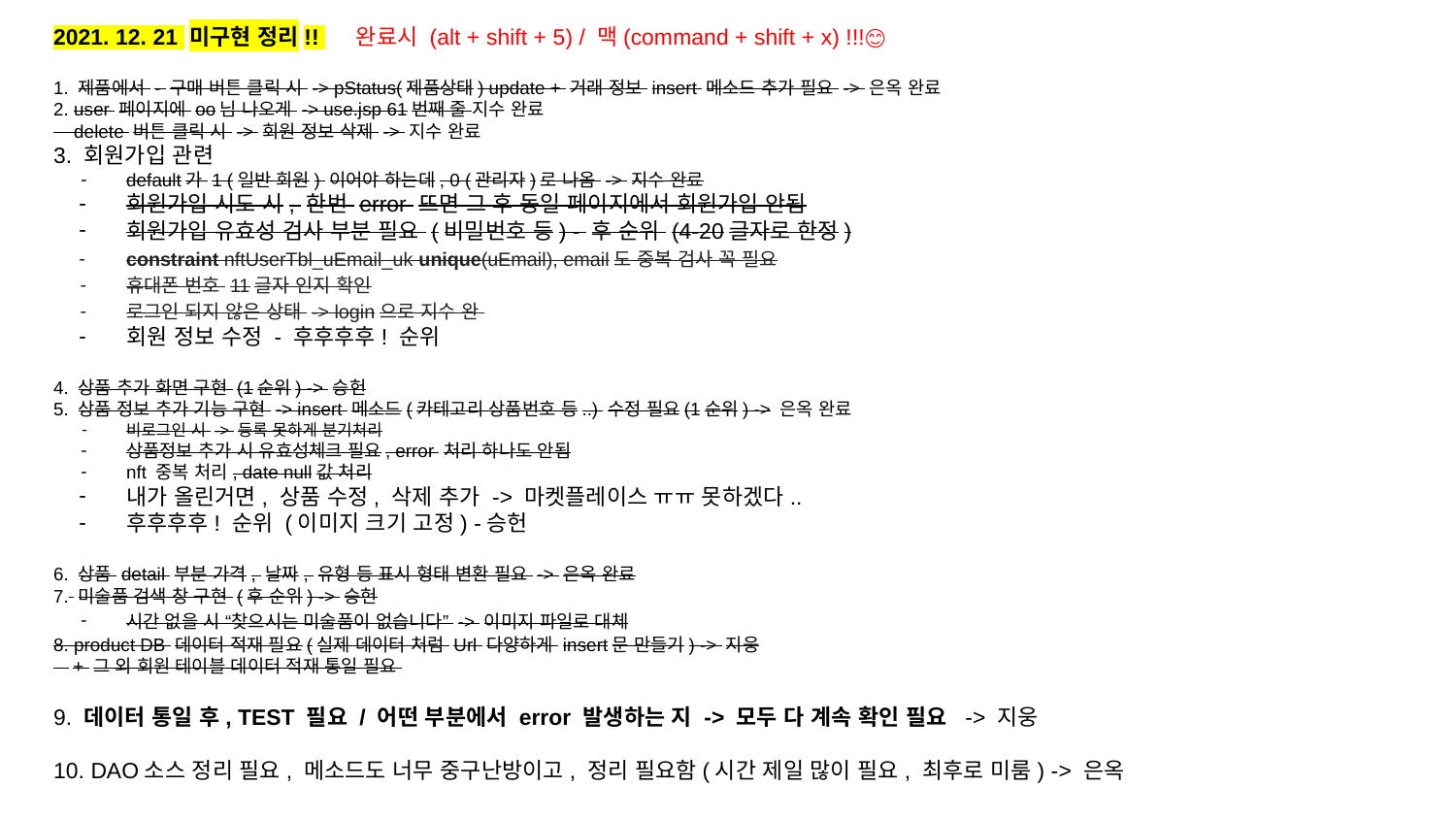

2021. 12. 21 미구현 정리!!     완료시 (alt + shift + 5) / 맥(command + shift + x) !!!😊

1. 제품에서 - 구매 버튼 클릭 시 -> pStatus(제품상태) update + 거래 정보 insert 메소드 추가 필요 -> 은옥 완료
2. user 페이지에 oo님 나오게 -> use.jsp 61번째 줄 지수 완료
    delete 버튼 클릭 시 -> 회원 정보 삭제 -> 지수 완료
3. 회원가입 관련
default가 1 (일반 회원) 이어야 하는데, 0 (관리자)로 나옴 -> 지수 완료
회원가입 시도 시, 한번 error 뜨면 그 후 동일 페이지에서 회원가입 안됨
회원가입 유효성 검사 부분 필요 (비밀번호 등) - 후 순위 (4-20글자로 한정)
constraint nftUserTbl_uEmail_uk unique(uEmail), email도 중복 검사 꼭 필요
휴대폰 번호 11글자 인지 확인
로그인 되지 않은 상태 -> login으로 지수 완
회원 정보 수정 - 후후후후! 순위

4. 상품 추가 화면 구현 (1순위) -> 승헌
5. 상품 정보 추가 기능 구현 -> insert 메소드(카테고리 상품번호 등..) 수정 필요(1순위) -> 은옥 완료
비로그인 시 -> 등록 못하게 분기처리
상품정보 추가 시 유효성체크 필요, error 처리 하나도 안됨
nft 중복 처리, date null값 처리
내가 올린거면, 상품 수정, 삭제 추가 -> 마켓플레이스 ㅠㅠ 못하겠다..
후후후후! 순위 (이미지 크기 고정) -승헌

6. 상품 detail 부분 가격, 날짜, 유형 등 표시 형태 변환 필요 -> 은옥 완료
7. 미술품 검색 창 구현 (후 순위) -> 승헌
시간 없을 시 “찾으시는 미술품이 없습니다” -> 이미지 파일로 대체
8. product DB 데이터 적재 필요(실제 데이터 처럼 Url 다양하게 insert문 만들기) -> 지웅
   + 그 외 회원 테이블 데이터 적재 통일 필요

9. 데이터 통일 후, TEST 필요 / 어떤 부분에서 error 발생하는 지 -> 모두 다 계속 확인 필요  -> 지웅

10. DAO소스 정리 필요, 메소드도 너무 중구난방이고, 정리 필요함(시간 제일 많이 필요, 최후로 미룸) -> 은옥